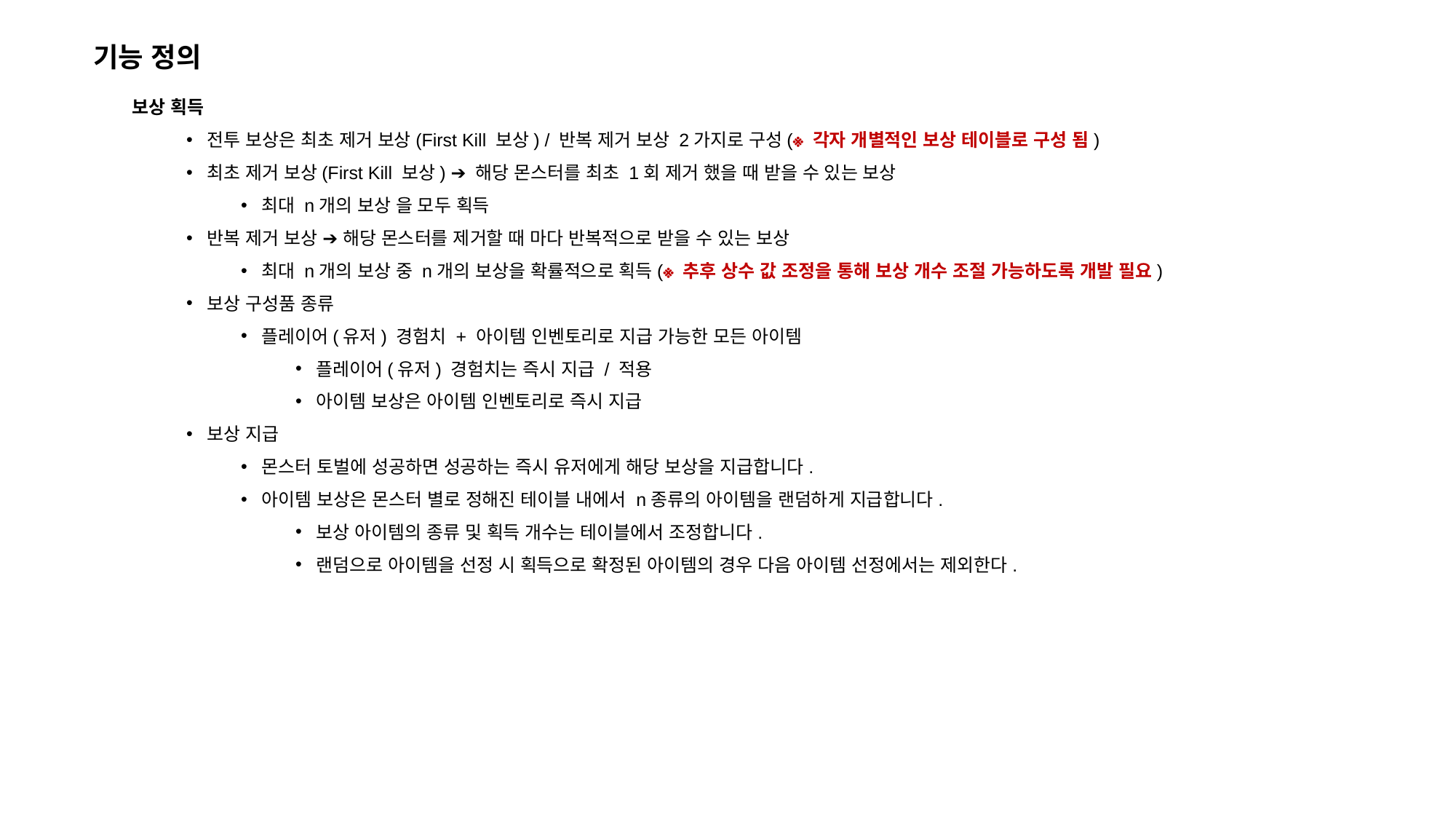

기능 정의
보상 획득
전투 보상은 최초 제거 보상(First Kill 보상) / 반복 제거 보상 2가지로 구성(※ 각자 개별적인 보상 테이블로 구성 됨)
최초 제거 보상(First Kill 보상) ➔ 해당 몬스터를 최초 1회 제거 했을 때 받을 수 있는 보상
최대 n개의 보상 을 모두 획득
반복 제거 보상 ➔ 해당 몬스터를 제거할 때 마다 반복적으로 받을 수 있는 보상
최대 n개의 보상 중 n개의 보상을 확률적으로 획득(※ 추후 상수 값 조정을 통해 보상 개수 조절 가능하도록 개발 필요)
보상 구성품 종류
플레이어(유저) 경험치 + 아이템 인벤토리로 지급 가능한 모든 아이템
플레이어(유저) 경험치는 즉시 지급 / 적용
아이템 보상은 아이템 인벤토리로 즉시 지급
보상 지급
몬스터 토벌에 성공하면 성공하는 즉시 유저에게 해당 보상을 지급합니다.
아이템 보상은 몬스터 별로 정해진 테이블 내에서 n종류의 아이템을 랜덤하게 지급합니다.
보상 아이템의 종류 및 획득 개수는 테이블에서 조정합니다.
랜덤으로 아이템을 선정 시 획득으로 확정된 아이템의 경우 다음 아이템 선정에서는 제외한다.